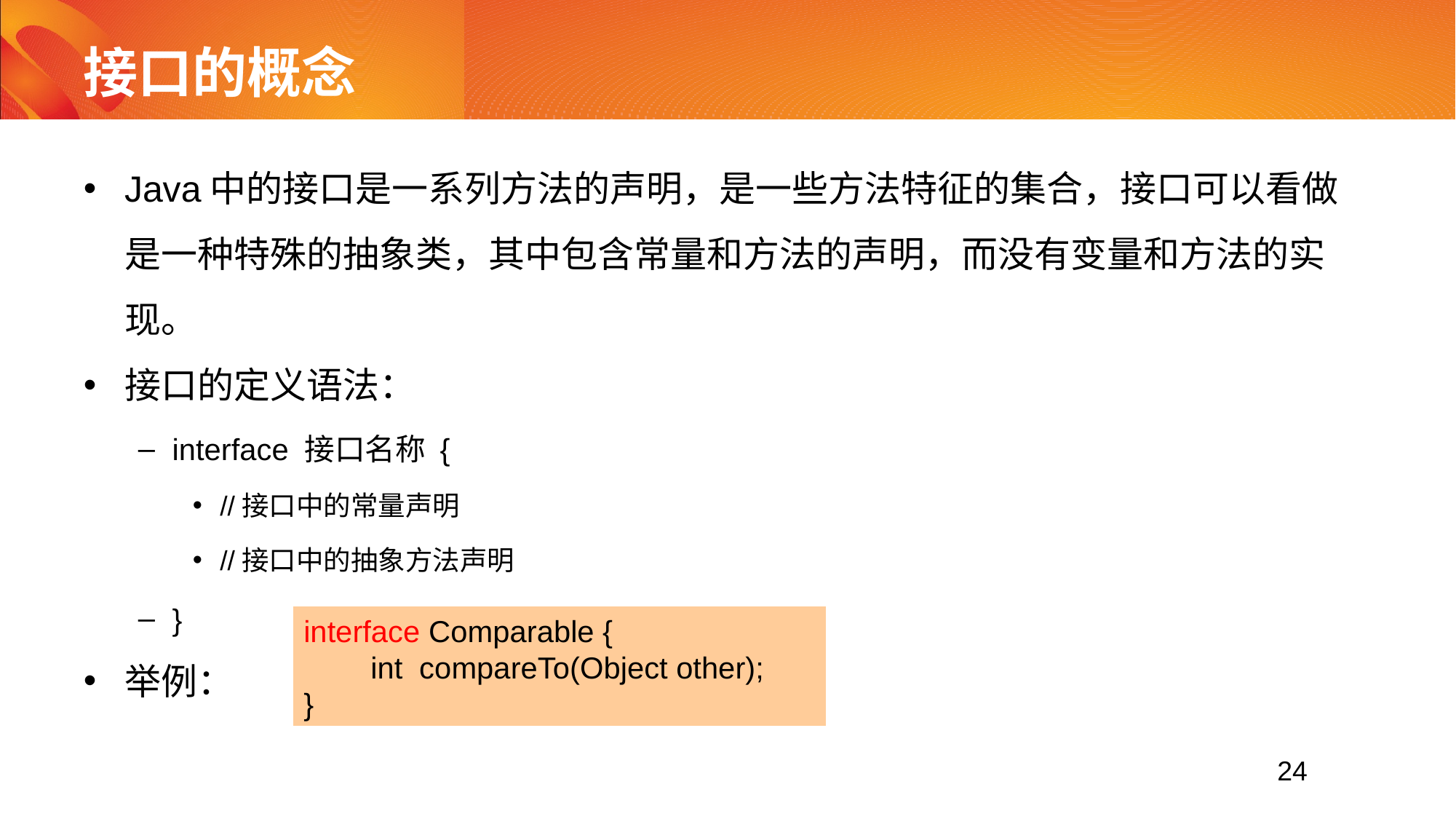

# 接口的概念
Java中的接口是一系列方法的声明，是一些方法特征的集合，接口可以看做是一种特殊的抽象类，其中包含常量和方法的声明，而没有变量和方法的实现。
接口的定义语法：
interface 接口名称 {
//接口中的常量声明
//接口中的抽象方法声明
}
举例：

interface Comparable {
        int  compareTo(Object other);
}